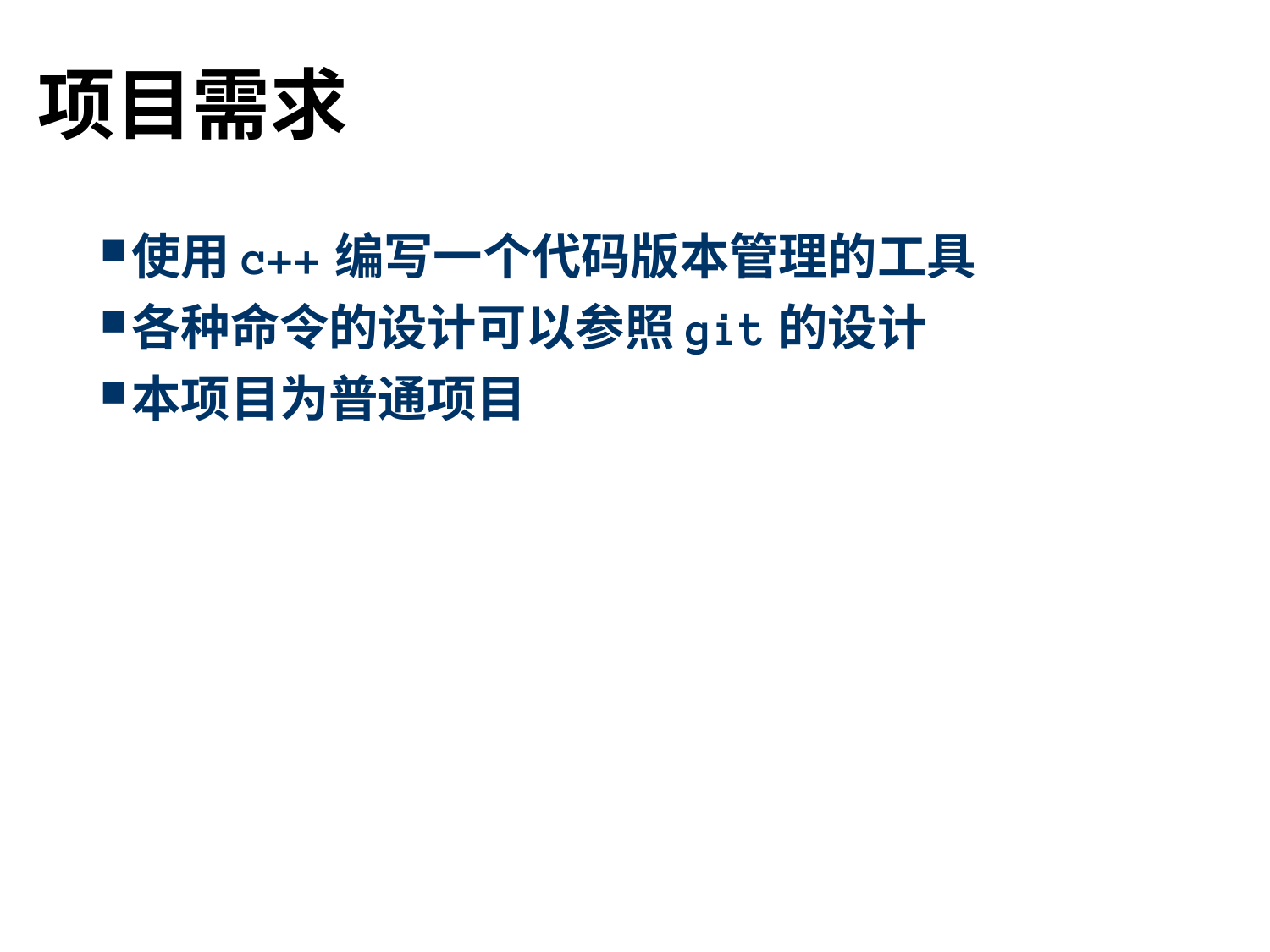

# 项目需求
使用c++编写一个代码版本管理的工具
各种命令的设计可以参照git的设计
本项目为普通项目